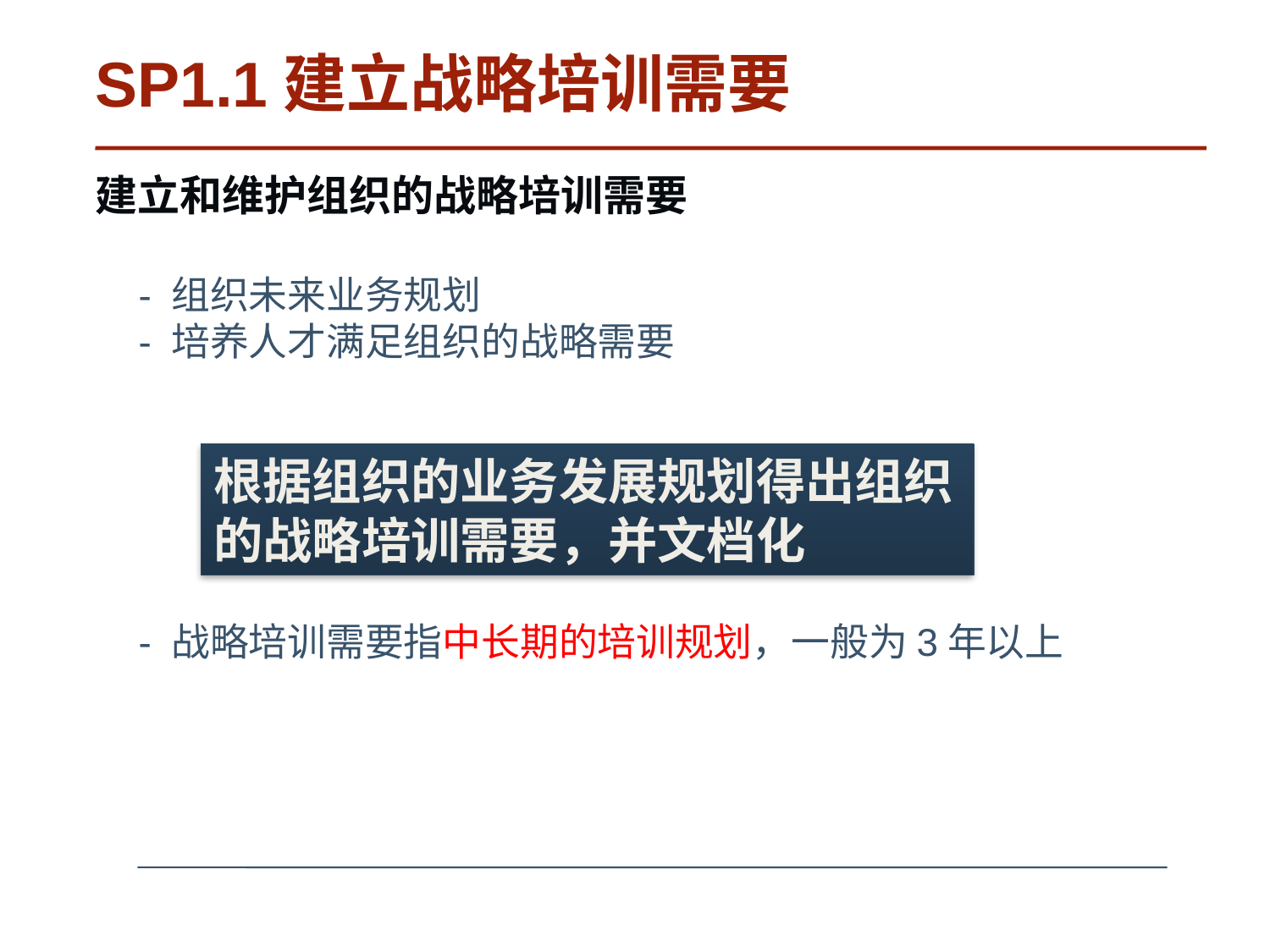

# SP1.1建立战略培训需要
建立和维护组织的战略培训需要

    - 组织未来业务规划
    - 培养人才满足组织的战略需要

    - 战略培训需要指中长期的培训规划，一般为3年以上

根据组织的业务发展规划得出组织的战略培训需要，并文档化